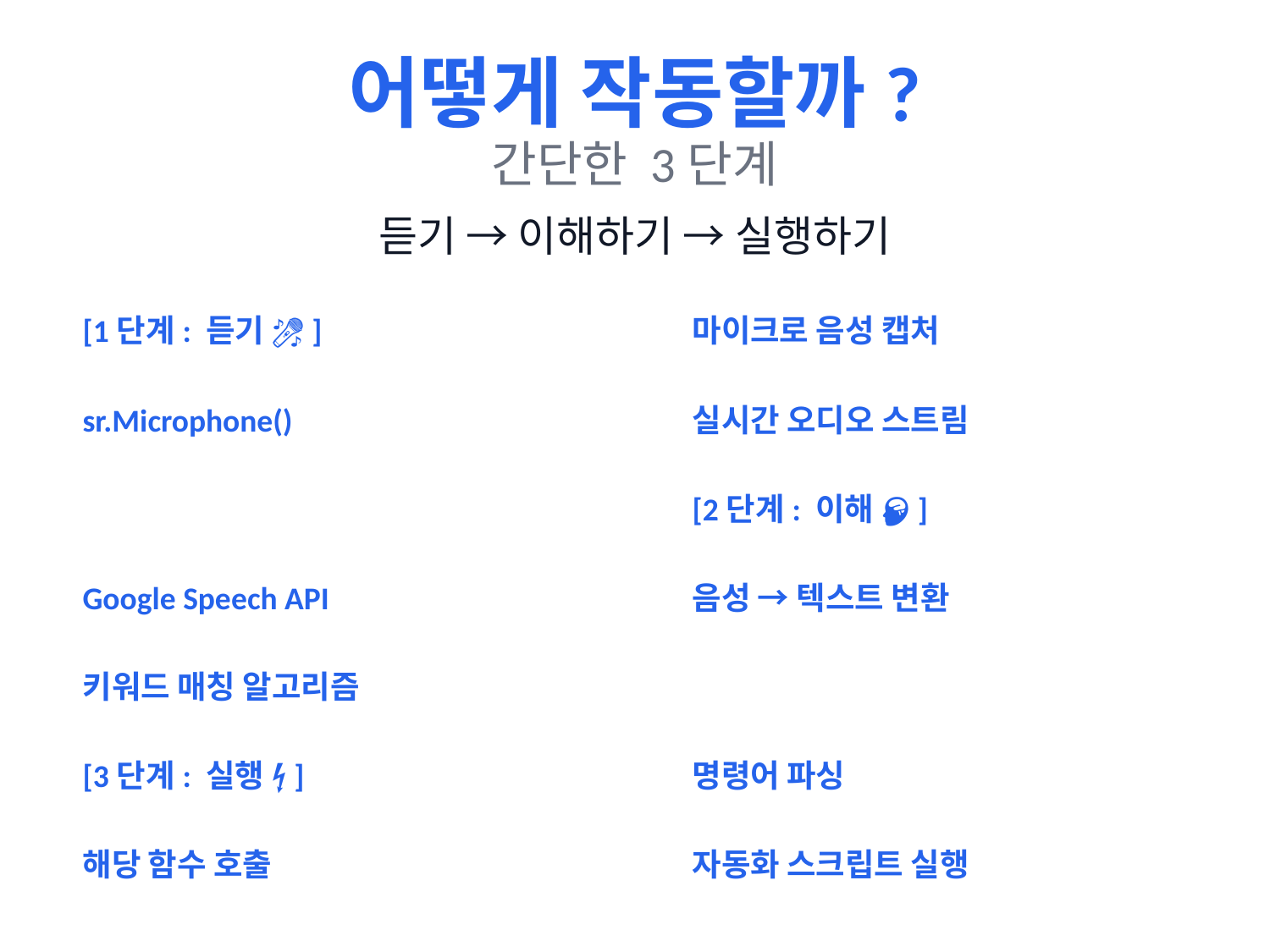

어떻게 작동할까?
간단한 3단계
듣기 → 이해하기 → 실행하기
[1단계: 듣기 🎤]
마이크로 음성 캡처
sr.Microphone()
실시간 오디오 스트림
[2단계: 이해 🧠]
Google Speech API
음성 → 텍스트 변환
키워드 매칭 알고리즘
[3단계: 실행 ⚡]
명령어 파싱
해당 함수 호출
자동화 스크립트 실행